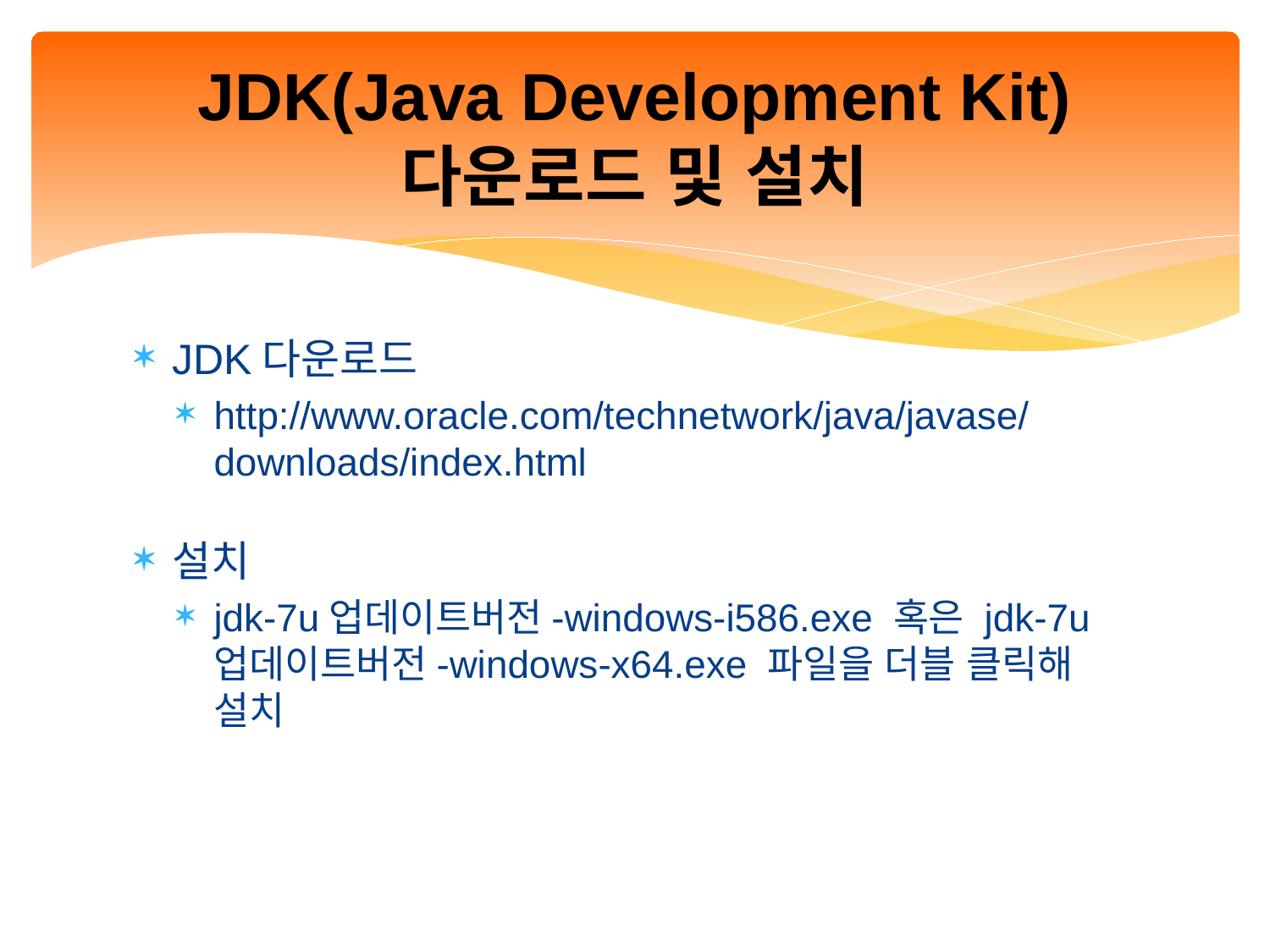

# JDK(Java Development Kit) 다운로드 및 설치
JDK다운로드
http://www.oracle.com/technetwork/java/javase/downloads/index.html

설치
jdk-7u업데이트버전-windows-i586.exe 혹은 jdk-7u업데이트버전-windows-x64.exe 파일을 더블 클릭해 설치